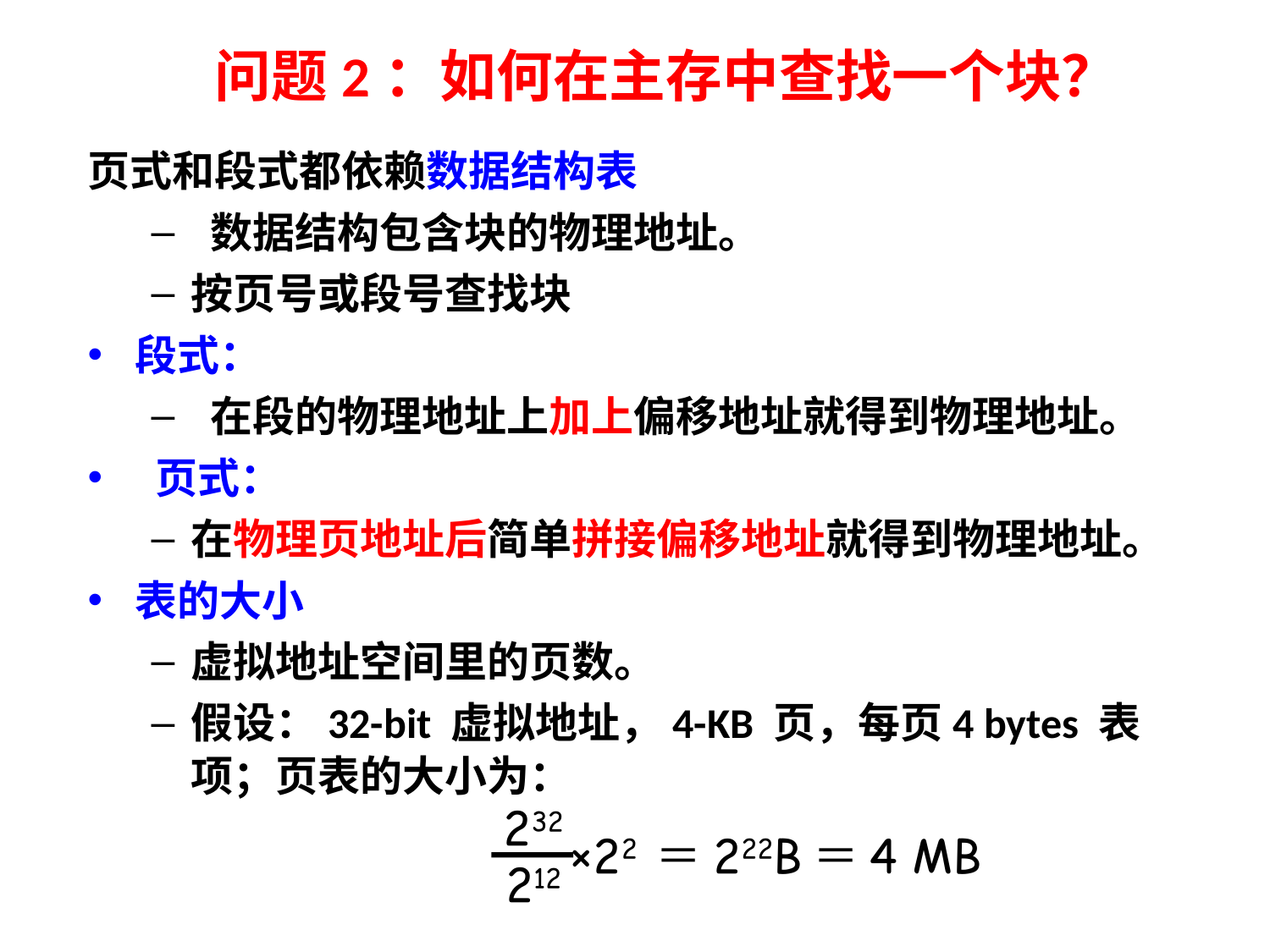

# 问题2：如何在主存中查找一个块？
页式和段式都依赖数据结构表
 数据结构包含块的物理地址。
按页号或段号查找块
段式：
 在段的物理地址上加上偏移地址就得到物理地址。
 页式：
在物理页地址后简单拼接偏移地址就得到物理地址。
表的大小
虚拟地址空间里的页数。
假设：32-bit 虚拟地址，4-KB 页，每页4 bytes 表项；页表的大小为：
232
×22 ＝222B＝4 MB
212

29